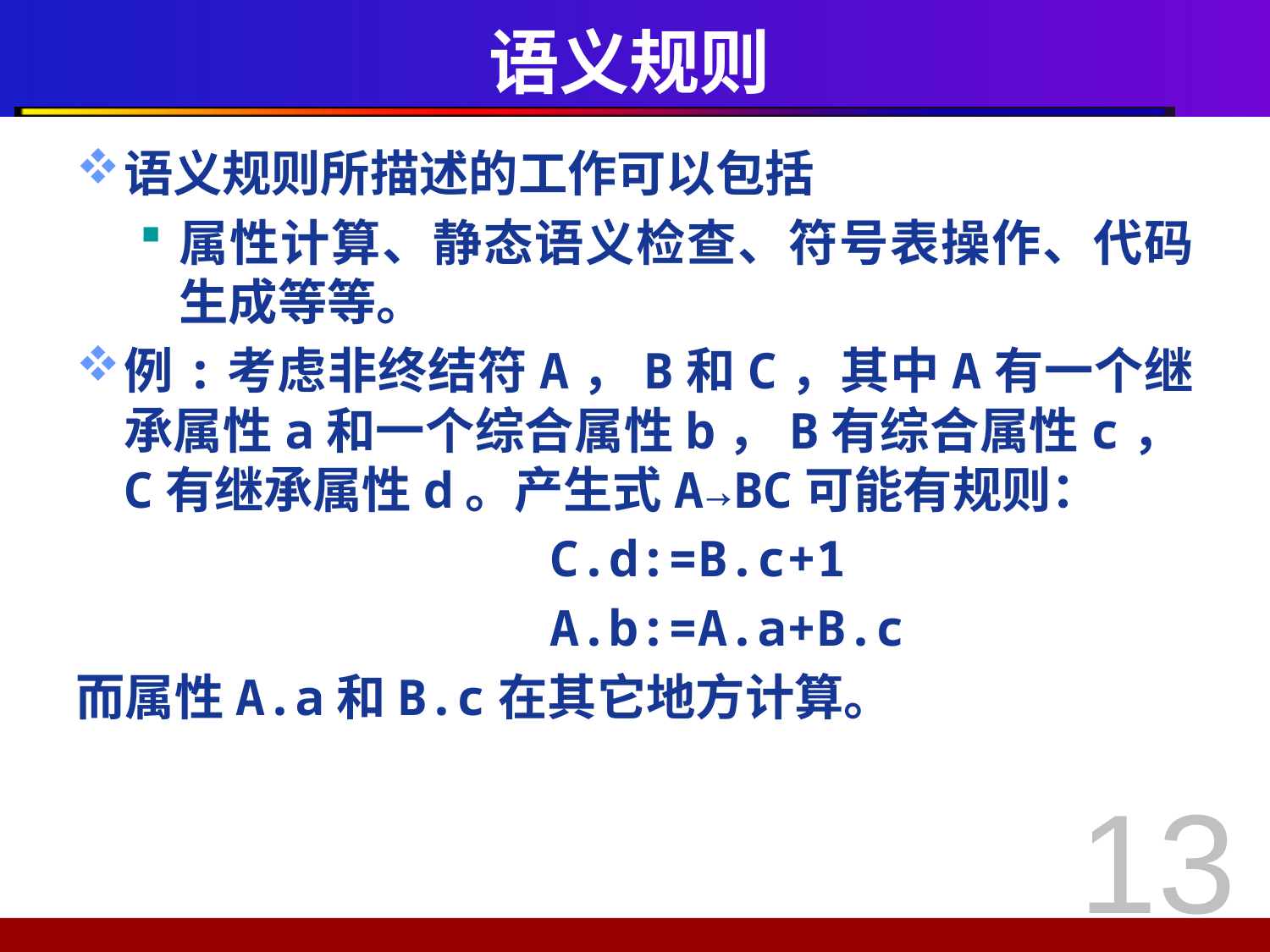

# 语义规则
语义规则所描述的工作可以包括
属性计算、静态语义检查、符号表操作、代码生成等等。
例:考虑非终结符A，B和C，其中A有一个继承属性a和一个综合属性b，B有综合属性c，C有继承属性d。产生式A→BC可能有规则：
                C.d:=B.c+1
                A.b:=A.a+B.c
而属性A.a和B.c在其它地方计算。
13